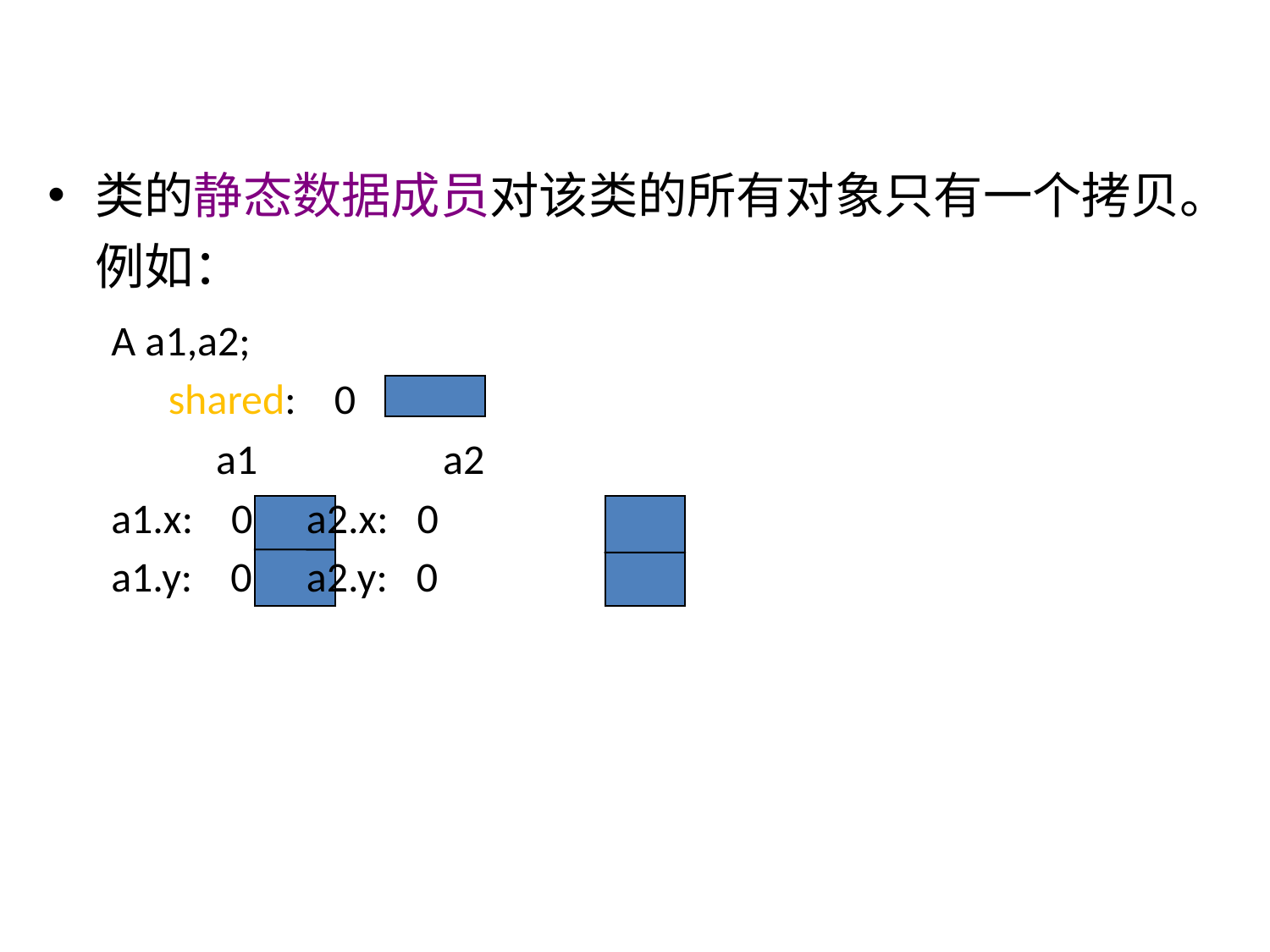

类的静态数据成员对该类的所有对象只有一个拷贝。例如：
A a1,a2;
      shared:    0
           a1		    a2
a1.x:    0	   a2.x:   0
a1.y:    0	   a2.y:   0